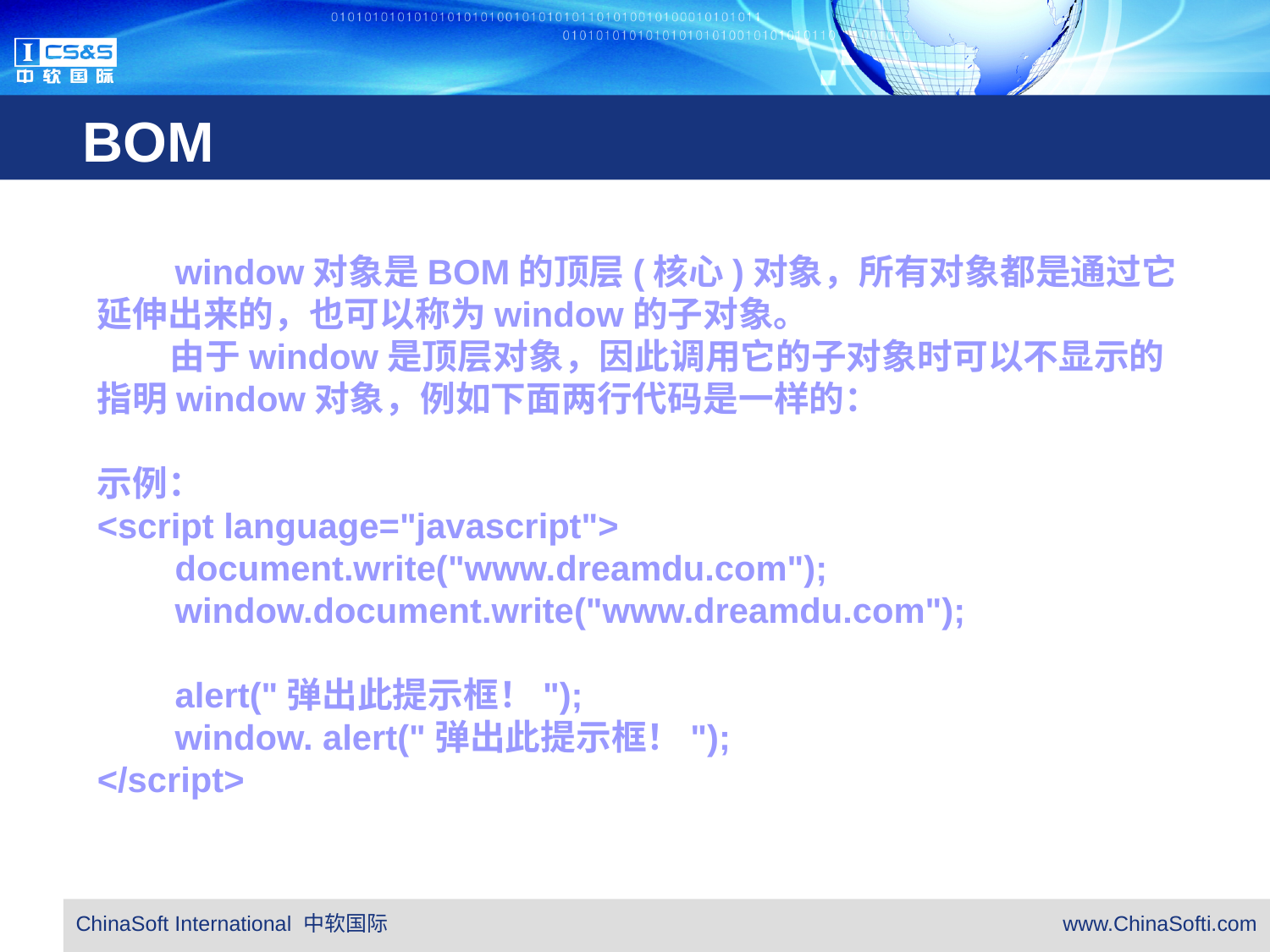

# BOM
        window对象是BOM的顶层(核心)对象，所有对象都是通过它延伸出来的，也可以称为window的子对象。
        由于window是顶层对象，因此调用它的子对象时可以不显示的指明window对象，例如下面两行代码是一样的：

示例：
<script language="javascript">
        document.write("www.dreamdu.com");
        window.document.write("www.dreamdu.com");

        alert("弹出此提示框！");
        window. alert("弹出此提示框！");
</script>